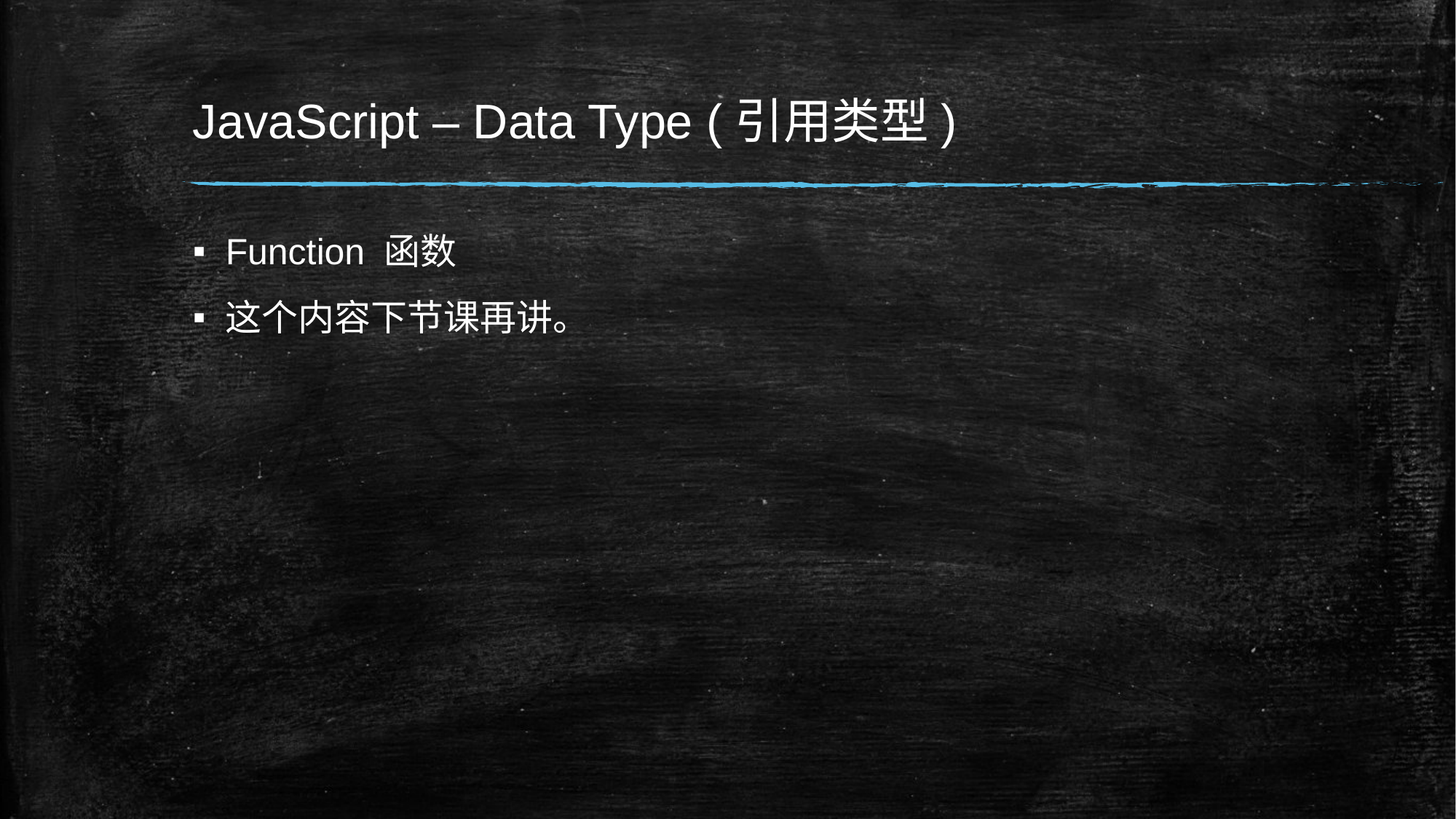

# JavaScript – Data Type (引用类型)
Function 函数
这个内容下节课再讲。